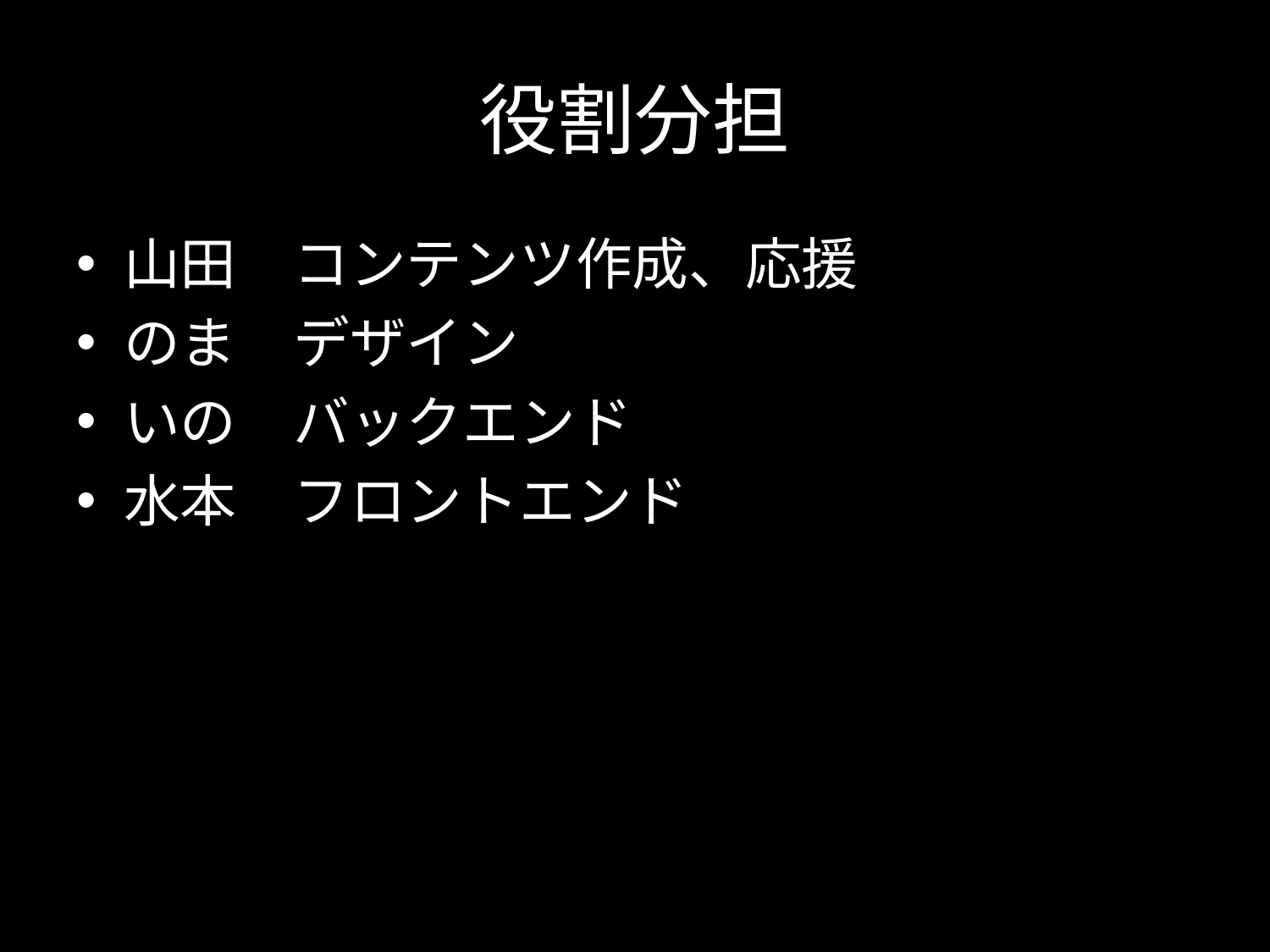

# 役割分担
山田　コンテンツ作成、応援
のま　デザイン
いの　バックエンド
水本　フロントエンド